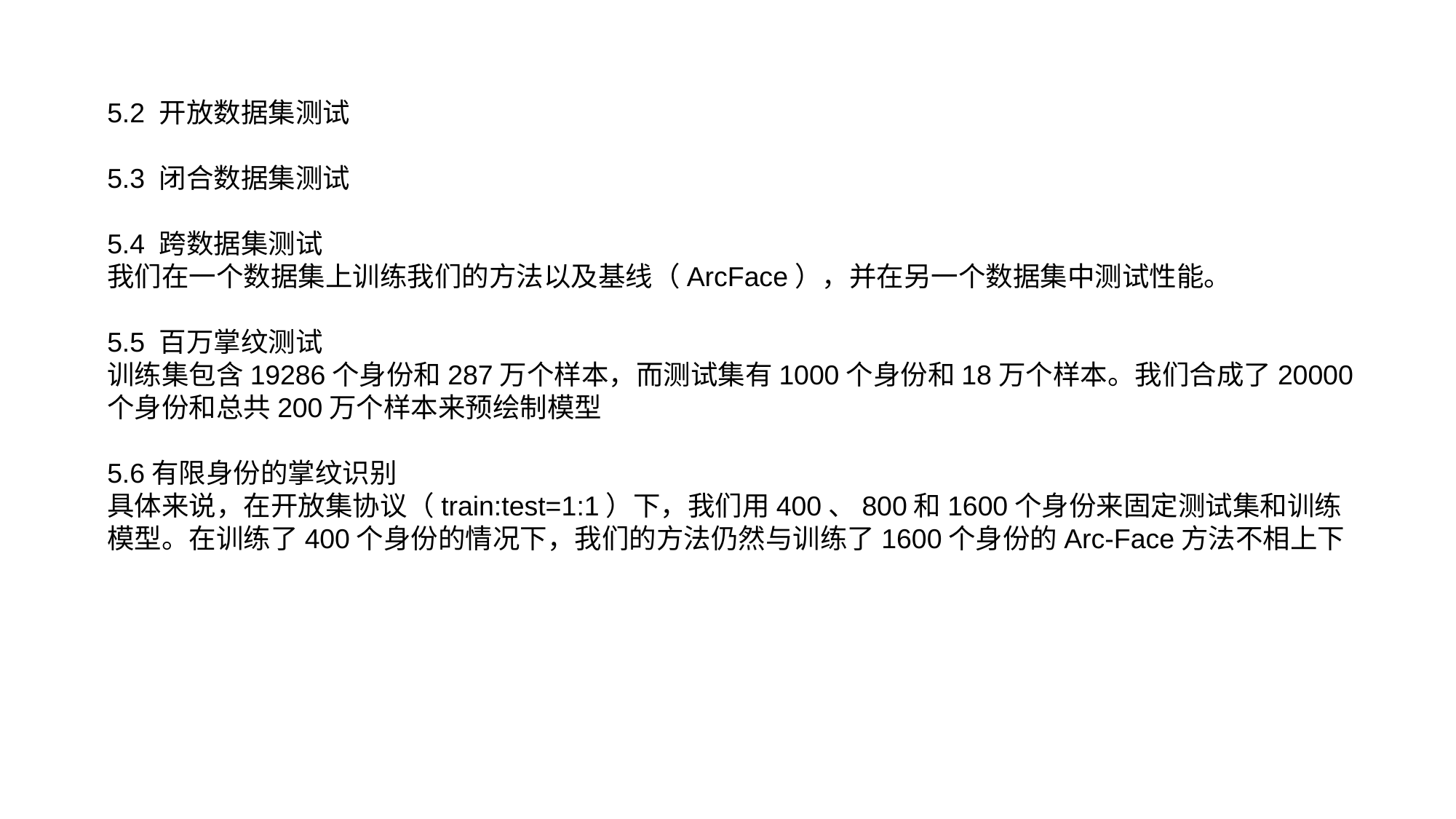

5.2 开放数据集测试

5.3 闭合数据集测试

5.4 跨数据集测试
我们在一个数据集上训练我们的方法以及基线（ArcFace），并在另一个数据集中测试性能。

5.5 百万掌纹测试
训练集包含19286个身份和287万个样本，而测试集有1000个身份和18万个样本。我们合成了20000个身份和总共200万个样本来预绘制模型

5.6有限身份的掌纹识别
具体来说，在开放集协议（train:test=1:1）下，我们用400、800和1600个身份来固定测试集和训练模型。在训练了400个身份的情况下，我们的方法仍然与训练了1600个身份的Arc-Face方法不相上下